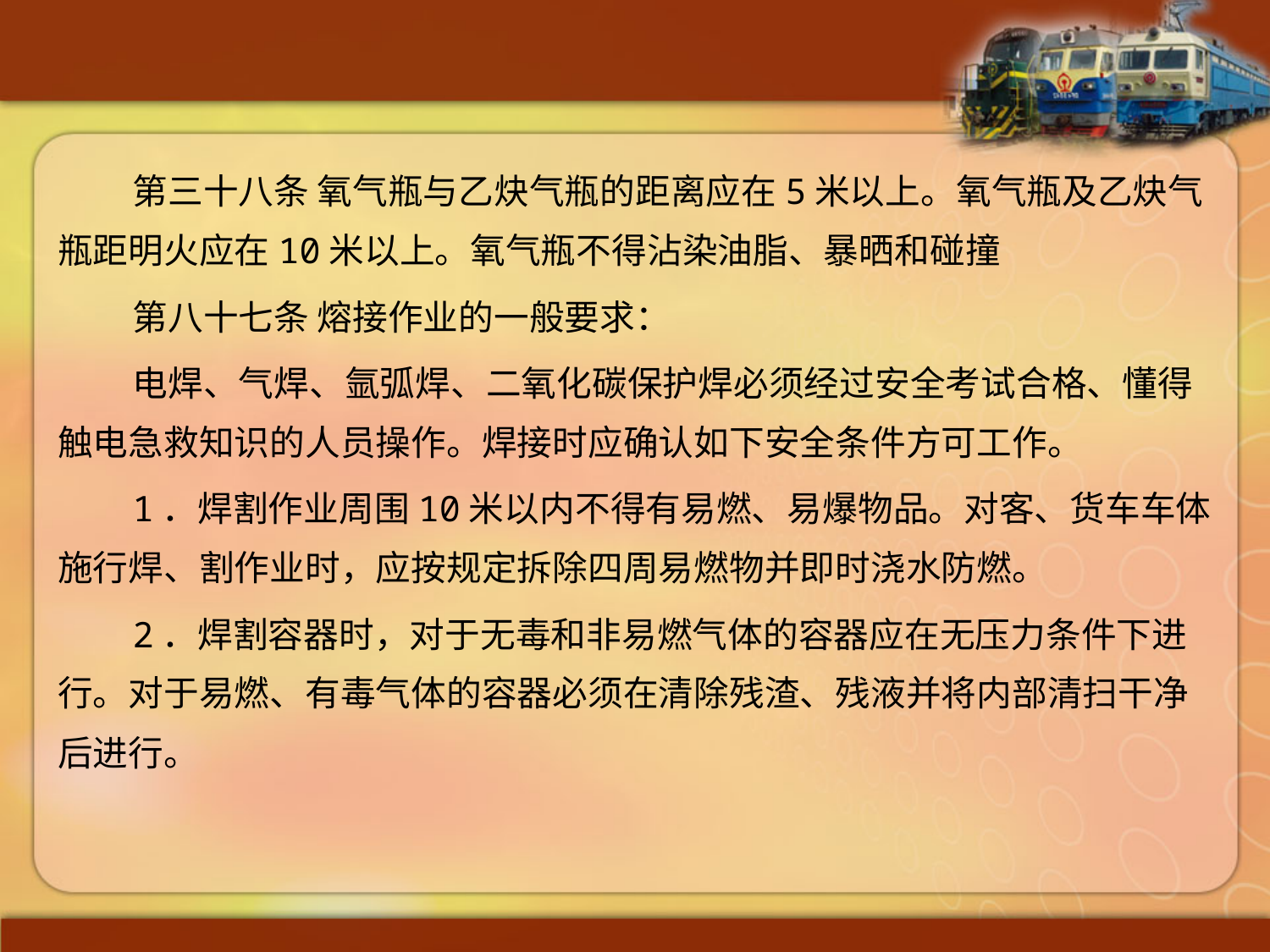

#
第三十八条 氧气瓶与乙炔气瓶的距离应在5米以上。氧气瓶及乙炔气瓶距明火应在10米以上。氧气瓶不得沾染油脂、暴晒和碰撞
第八十七条 熔接作业的一般要求：
电焊、气焊、氩弧焊、二氧化碳保护焊必须经过安全考试合格、懂得触电急救知识的人员操作。焊接时应确认如下安全条件方可工作。
1．焊割作业周围10米以内不得有易燃、易爆物品。对客、货车车体施行焊、割作业时，应按规定拆除四周易燃物并即时浇水防燃。
2．焊割容器时，对于无毒和非易燃气体的容器应在无压力条件下进行。对于易燃、有毒气体的容器必须在清除残渣、残液并将内部清扫干净后进行。